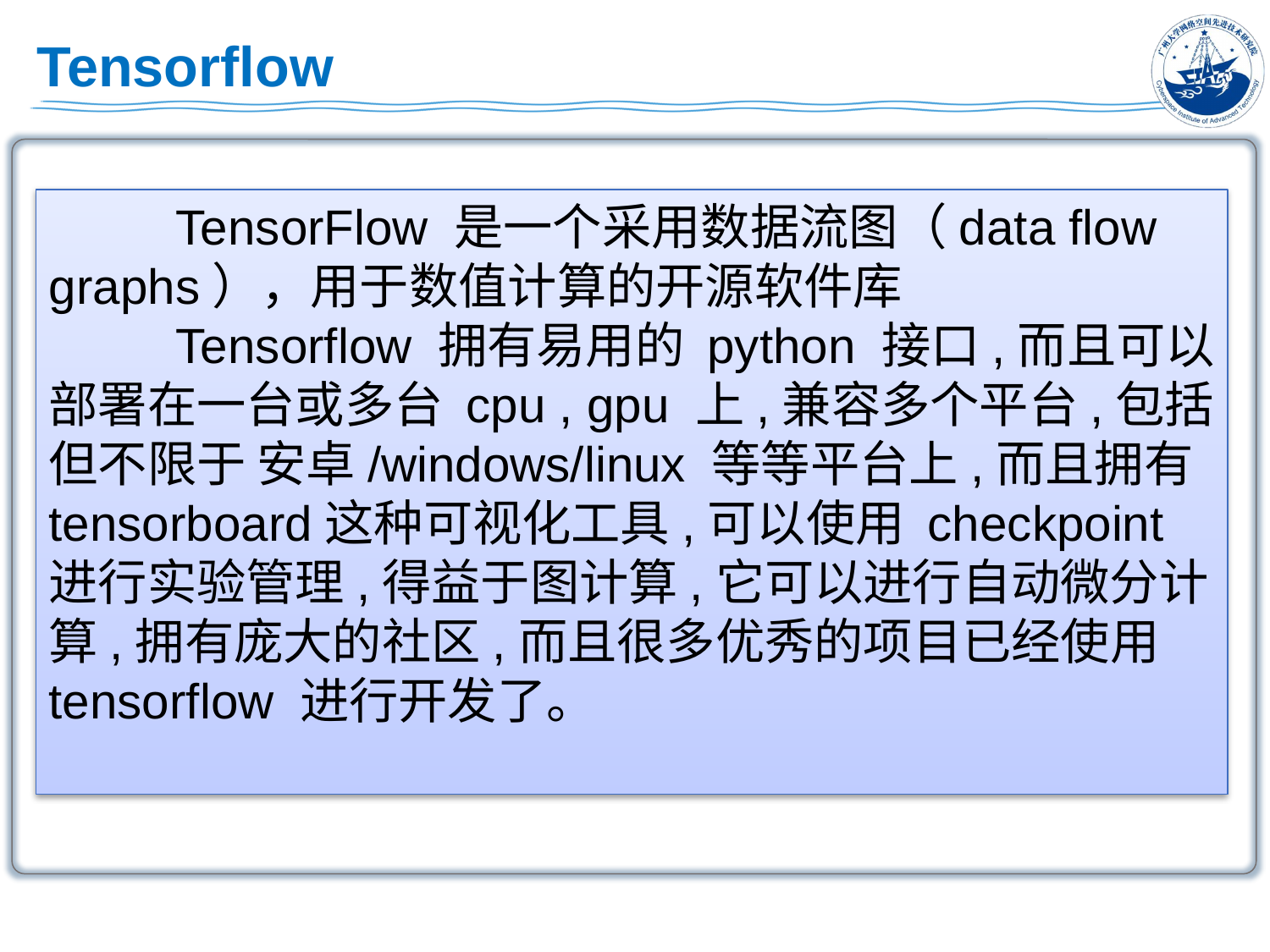

# Tensorflow

	TensorFlow 是一个采用数据流图（data flow graphs），用于数值计算的开源软件库
	Tensorflow 拥有易用的 python 接口,而且可以部署在一台或多台 cpu , gpu 上,兼容多个平台,包括但不限于 安卓/windows/linux 等等平台上,而且拥有 tensorboard这种可视化工具,可以使用 checkpoint 进行实验管理,得益于图计算,它可以进行自动微分计算,拥有庞大的社区,而且很多优秀的项目已经使用 tensorflow 进行开发了。